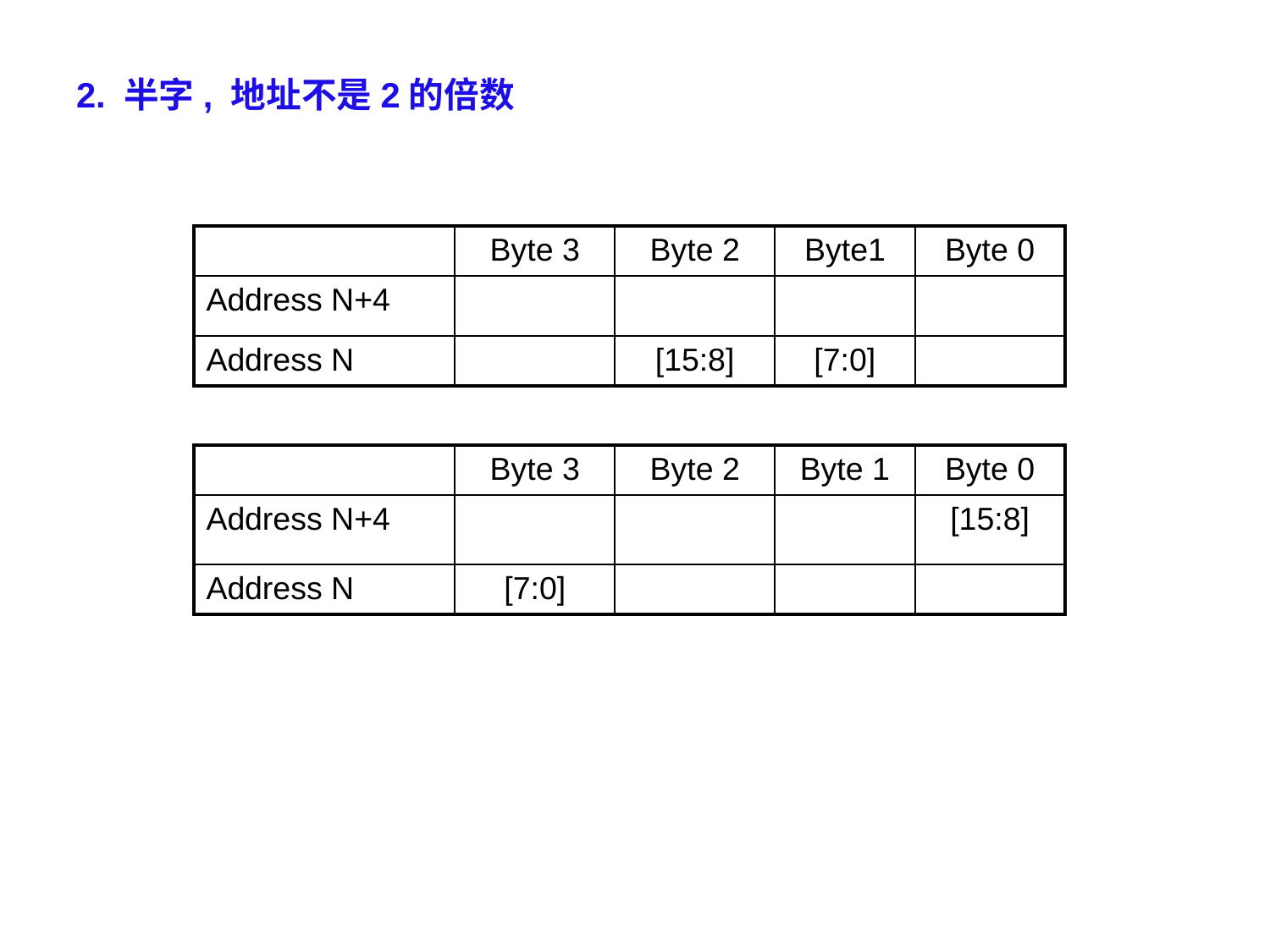

2. 半字, 地址不是2的倍数
|  | Byte 3 | Byte 2 | Byte1 | Byte 0 |
| --- | --- | --- | --- | --- |
| Address N+4 |  |  |  |  |
| Address N |  | [15:8] | [7:0] |  |
|  | Byte 3 | Byte 2 | Byte 1 | Byte 0 |
| --- | --- | --- | --- | --- |
| Address N+4 |  |  |  | [15:8] |
| Address N | [7:0] |  |  |  |